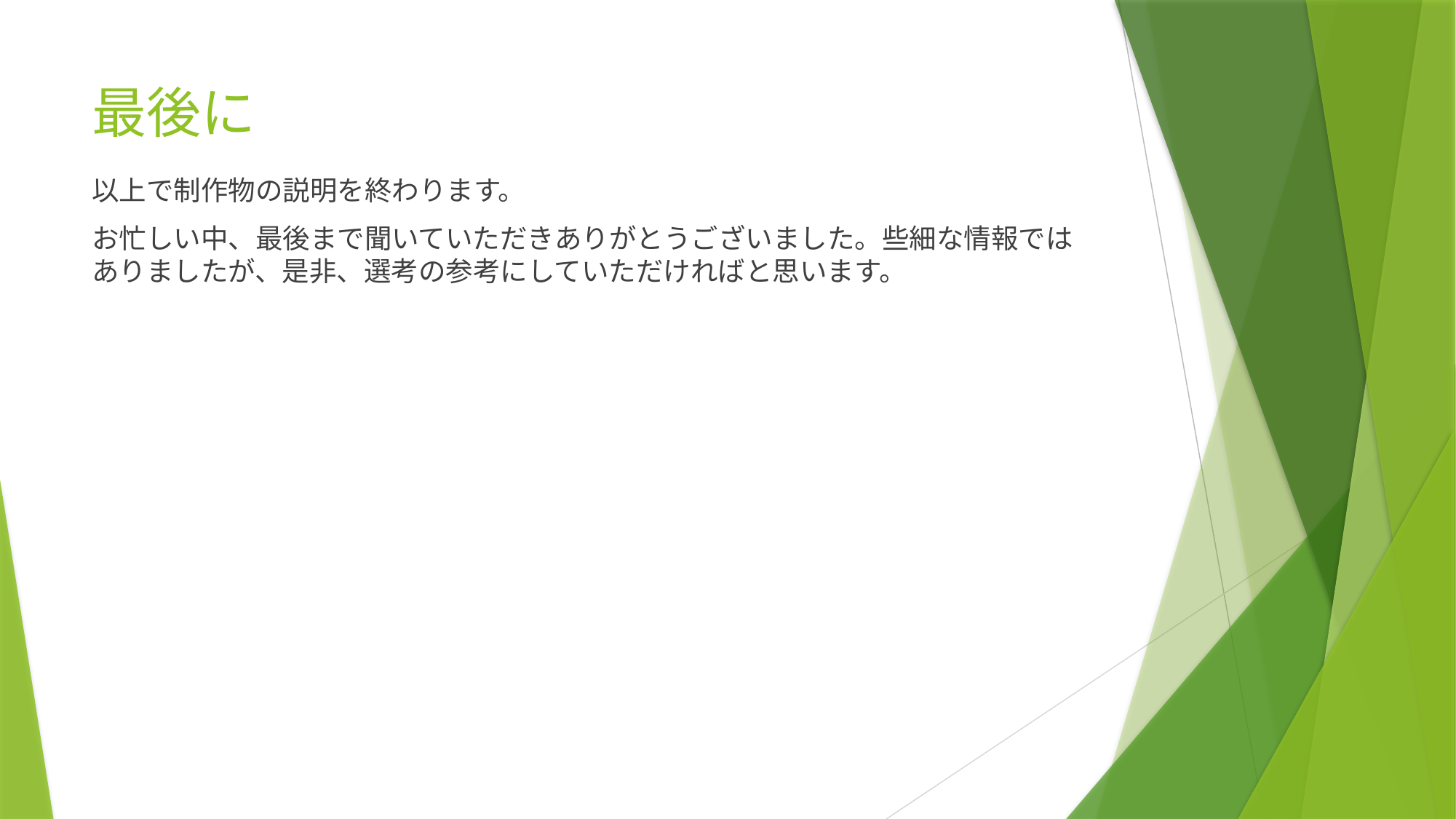

# 最後に
以上で制作物の説明を終わります。
お忙しい中、最後まで聞いていただきありがとうございました。些細な情報ではありましたが、是非、選考の参考にしていただければと思います。